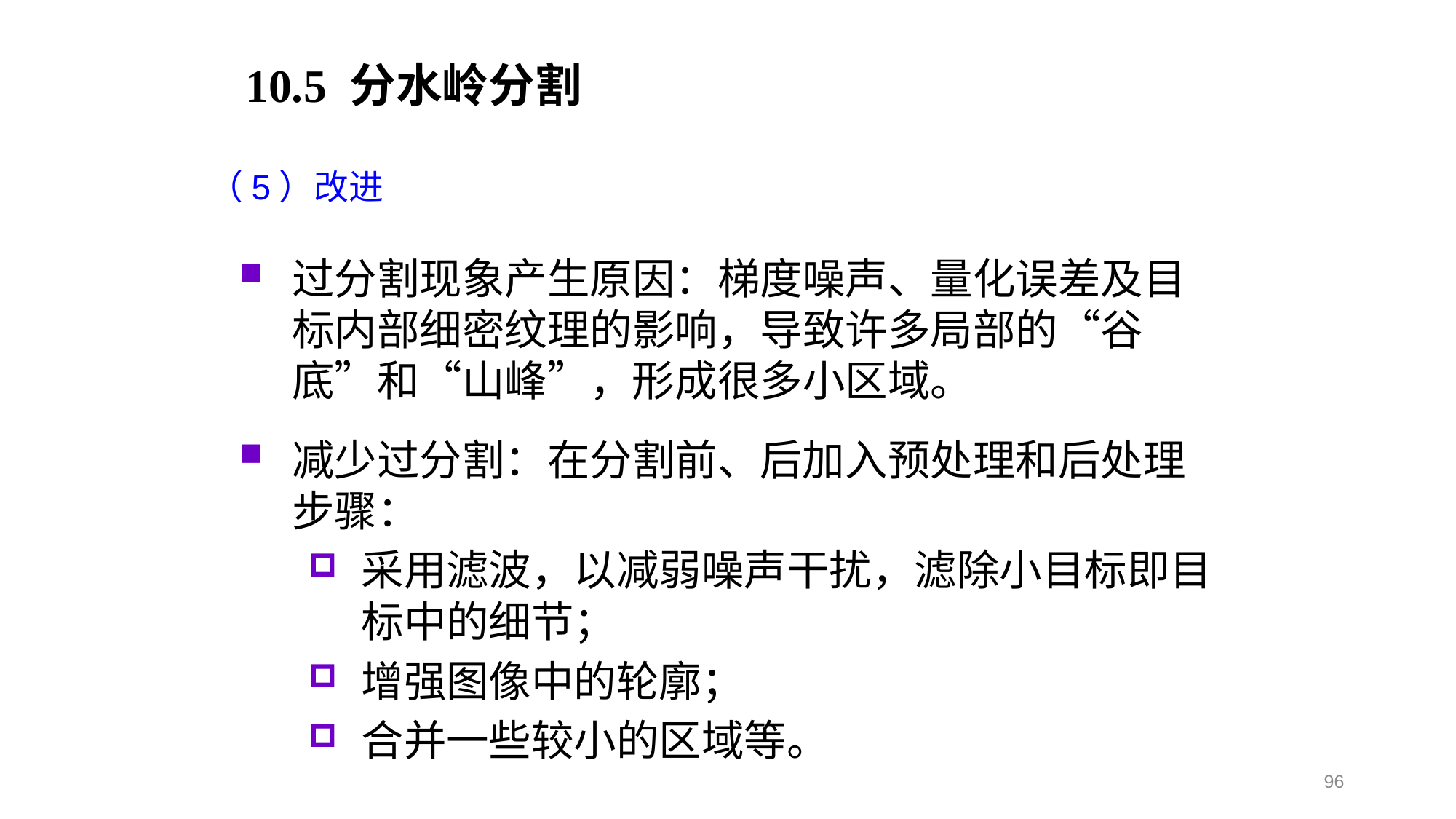

10.5 分水岭分割
（5）改进
过分割现象产生原因：梯度噪声、量化误差及目标内部细密纹理的影响，导致许多局部的“谷底”和“山峰”，形成很多小区域。
减少过分割：在分割前、后加入预处理和后处理步骤：
采用滤波，以减弱噪声干扰，滤除小目标即目标中的细节；
增强图像中的轮廓；
合并一些较小的区域等。
96